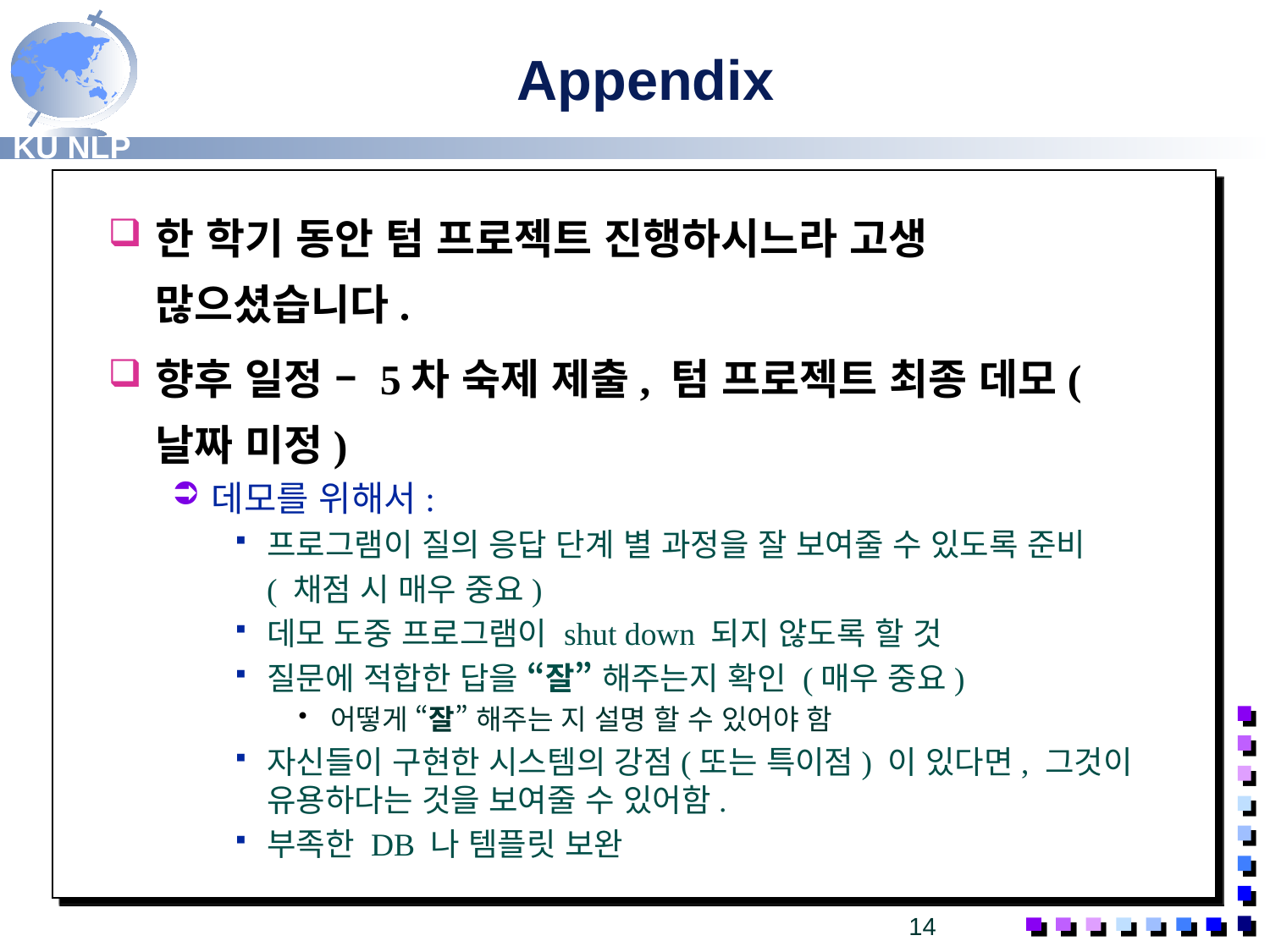

# Appendix
한 학기 동안 텀 프로젝트 진행하시느라 고생 많으셨습니다.
향후 일정 – 5차 숙제 제출, 텀 프로젝트 최종 데모( 날짜 미정)
데모를 위해서:
프로그램이 질의 응답 단계 별 과정을 잘 보여줄 수 있도록 준비
	( 채점 시 매우 중요)
데모 도중 프로그램이 shut down 되지 않도록 할 것
질문에 적합한 답을 “잘” 해주는지 확인 (매우 중요)
어떻게 “잘” 해주는 지 설명 할 수 있어야 함
자신들이 구현한 시스템의 강점(또는 특이점) 이 있다면, 그것이 유용하다는 것을 보여줄 수 있어함.
부족한 DB 나 템플릿 보완
14